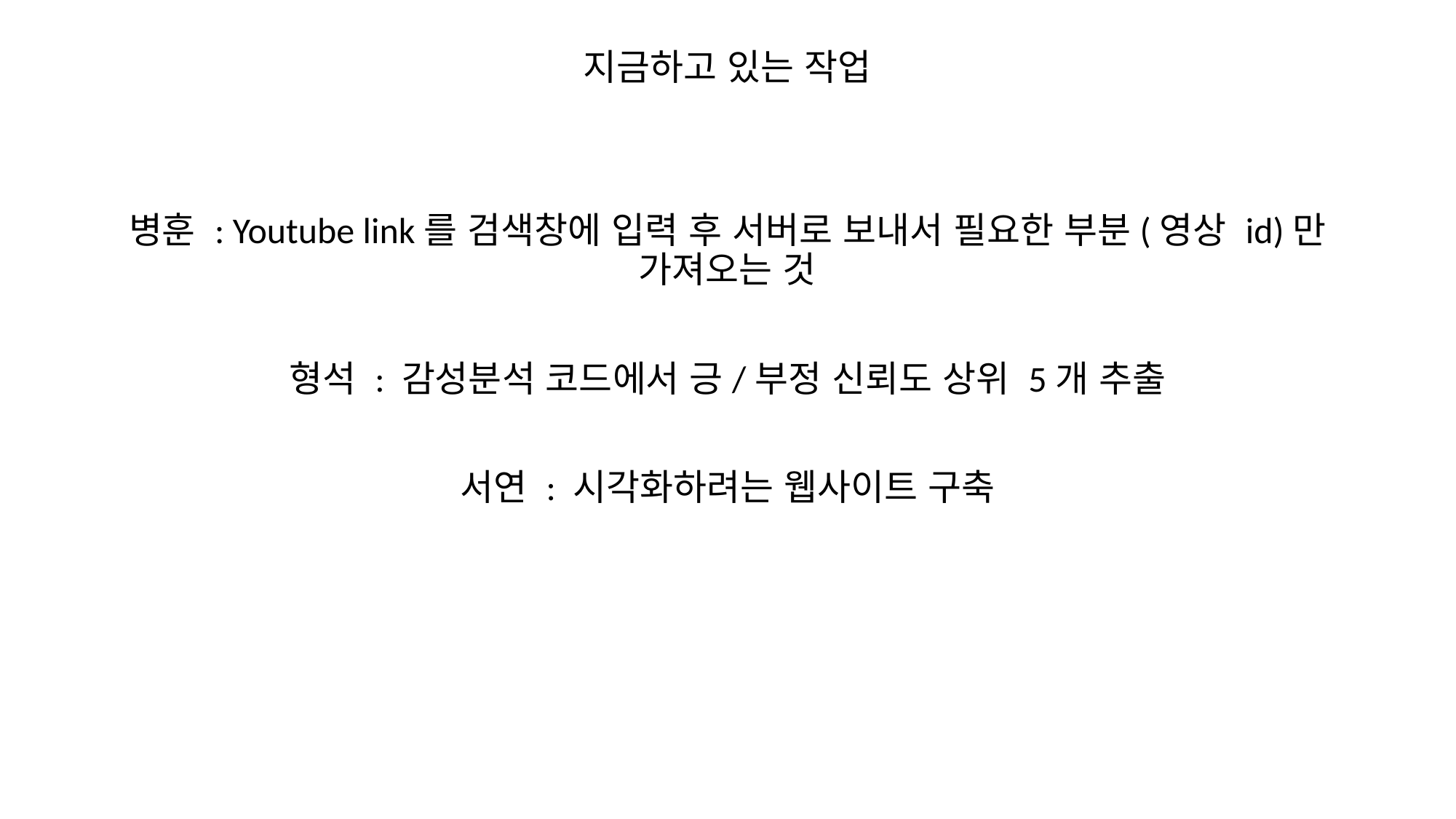

지금하고 있는 작업

병훈 : Youtube link를 검색창에 입력 후 서버로 보내서 필요한 부분(영상 id)만 가져오는 것

형석 : 감성분석 코드에서 긍/부정 신뢰도 상위 5개 추출

서연 : 시각화하려는 웹사이트 구축